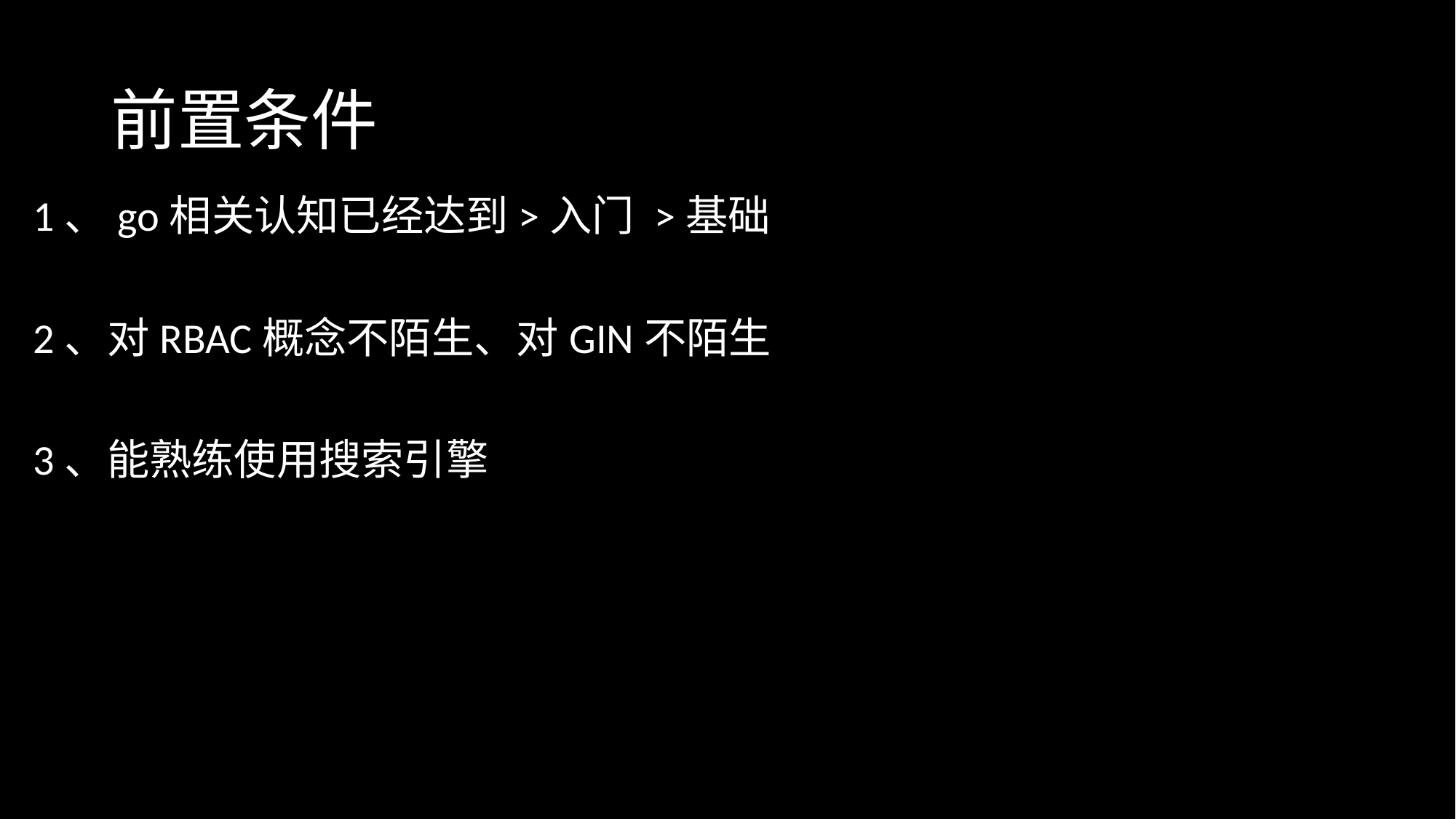

# 前置条件
1、go相关认知已经达到>入门 >基础

2、对RBAC概念不陌生、对GIN不陌生

3、能熟练使用搜索引擎